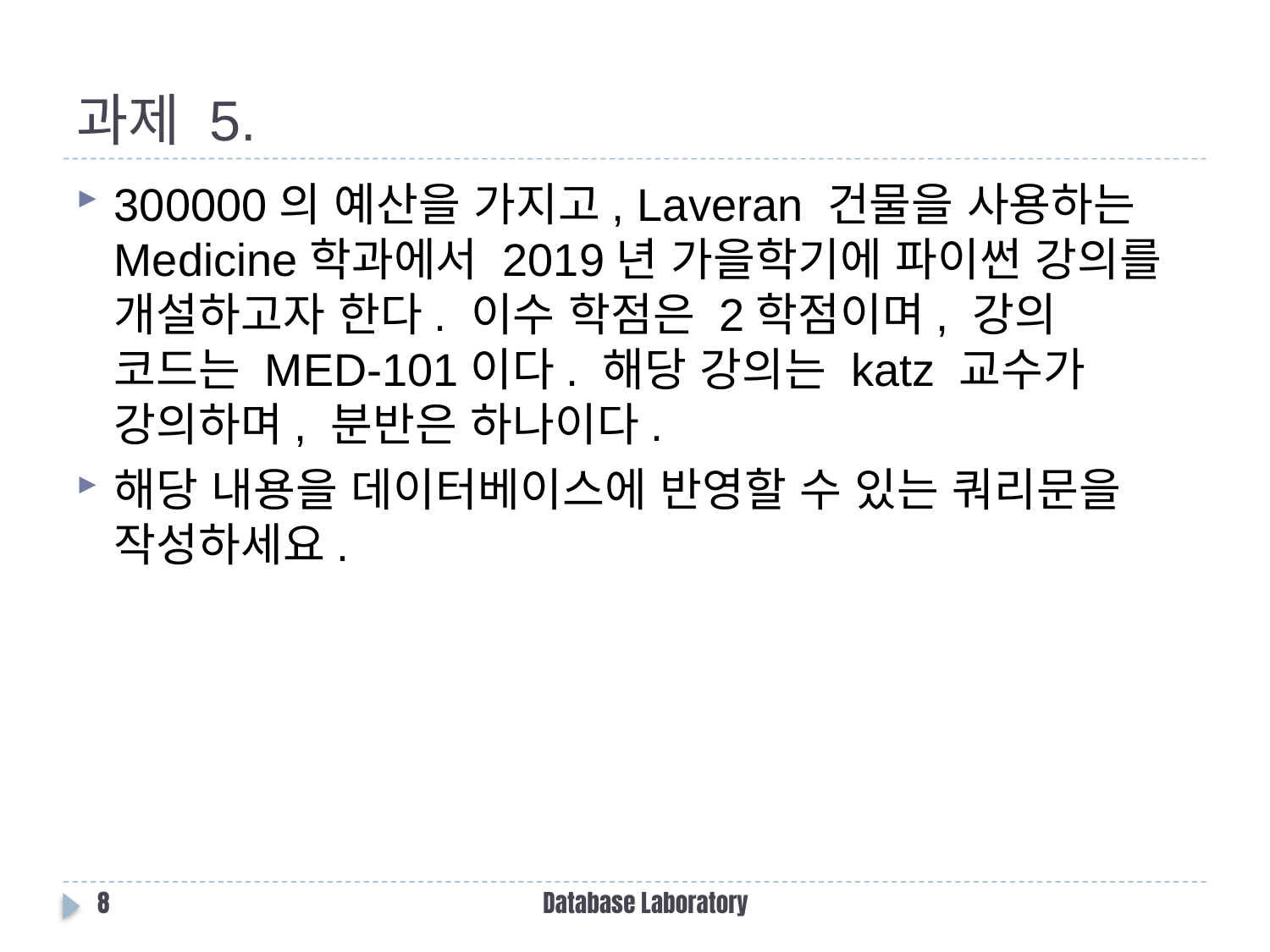

# 과제 5.
300000의 예산을 가지고, Laveran 건물을 사용하는 Medicine학과에서 2019년 가을학기에 파이썬 강의를 개설하고자 한다. 이수 학점은 2학점이며, 강의 코드는 MED-101이다. 해당 강의는 katz 교수가 강의하며, 분반은 하나이다.
해당 내용을 데이터베이스에 반영할 수 있는 쿼리문을 작성하세요.
8
Database Laboratory